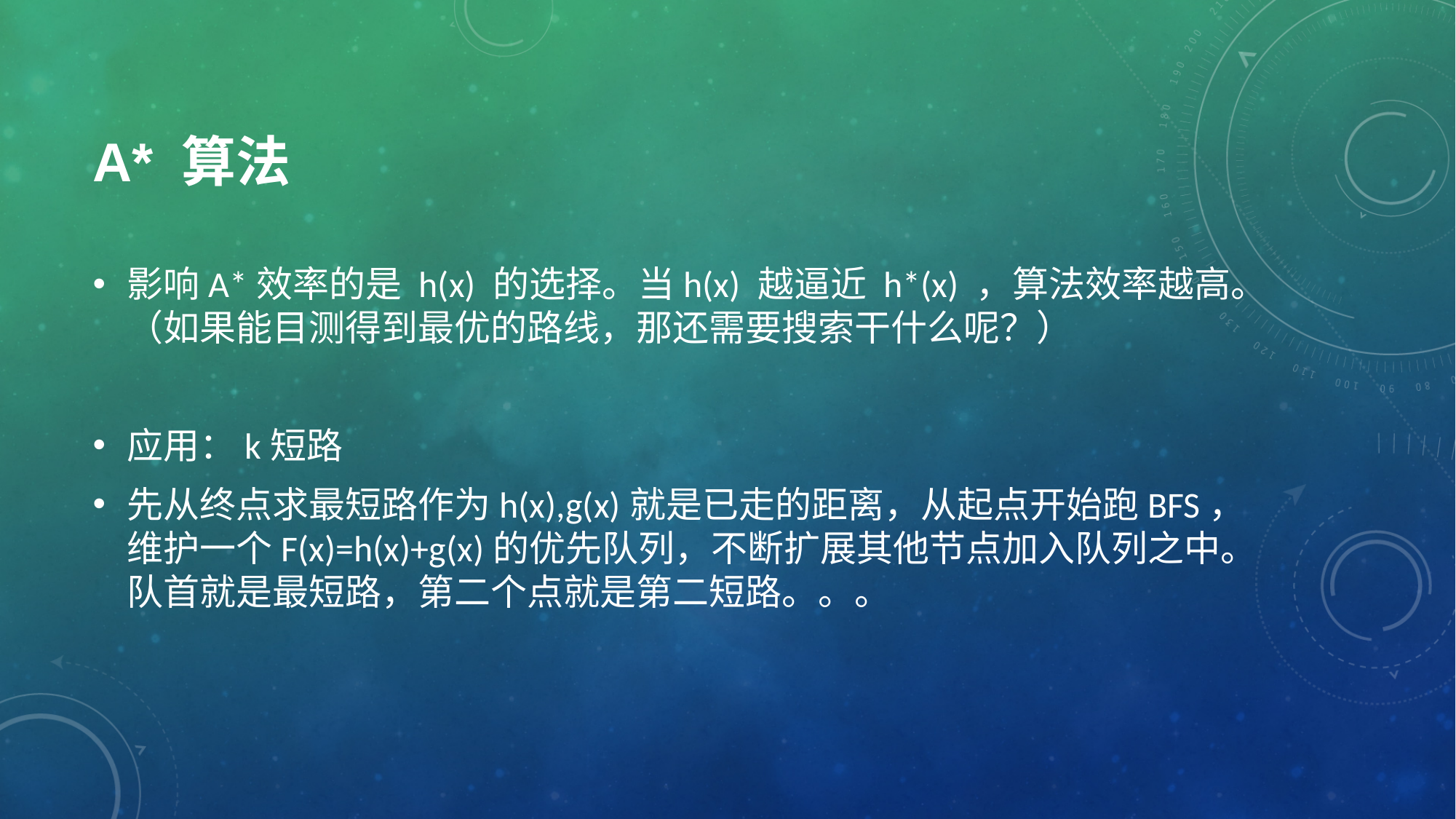

# A* 算法
影响A*效率的是 h(x) 的选择。当h(x) 越逼近 h*(x) ，算法效率越高。
（如果能目测得到最优的路线，那还需要搜索干什么呢？）

应用：k短路
先从终点求最短路作为h(x),g(x)就是已走的距离，从起点开始跑BFS，维护一个F(x)=h(x)+g(x)的优先队列，不断扩展其他节点加入队列之中。队首就是最短路，第二个点就是第二短路。。。